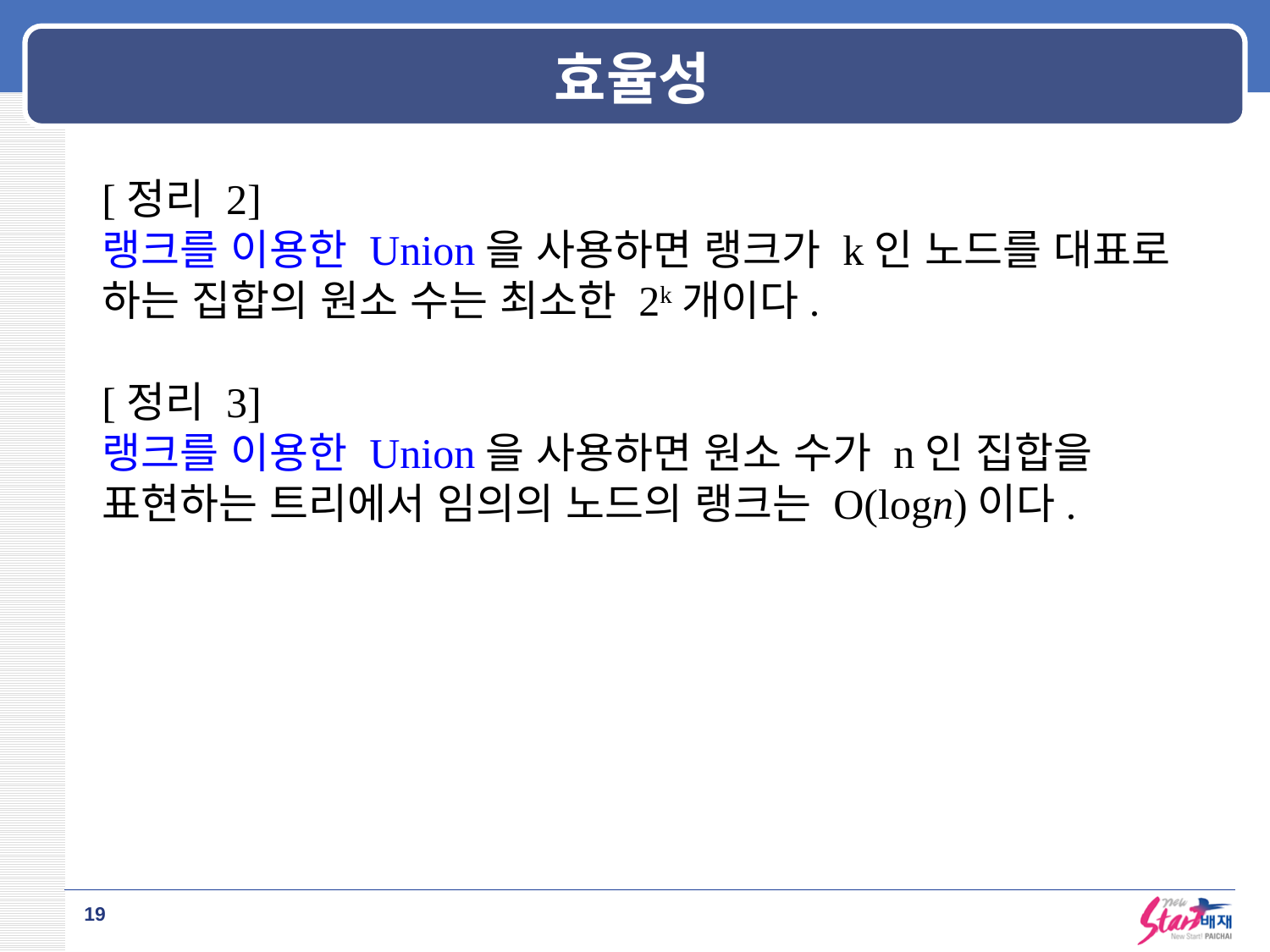

# 효율성
[정리 2]
랭크를 이용한 Union을 사용하면 랭크가 k인 노드를 대표로 하는 집합의 원소 수는 최소한 2k개이다.

[정리 3]
랭크를 이용한 Union을 사용하면 원소 수가 n인 집합을 표현하는 트리에서 임의의 노드의 랭크는 O(logn)이다.
19